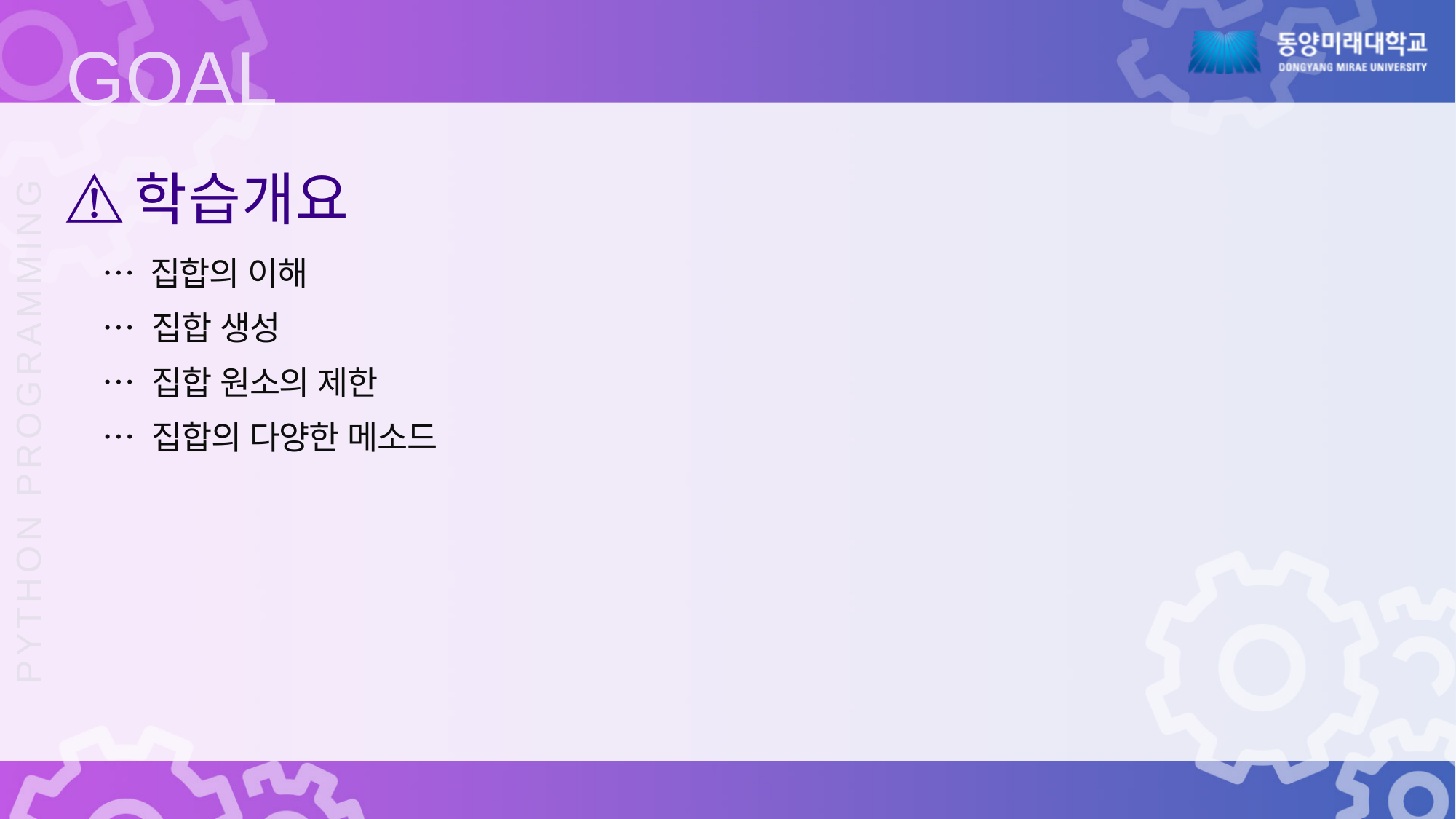

학습개요
… 집합의 이해
… 집합 생성
… 집합 원소의 제한
… 집합의 다양한 메소드